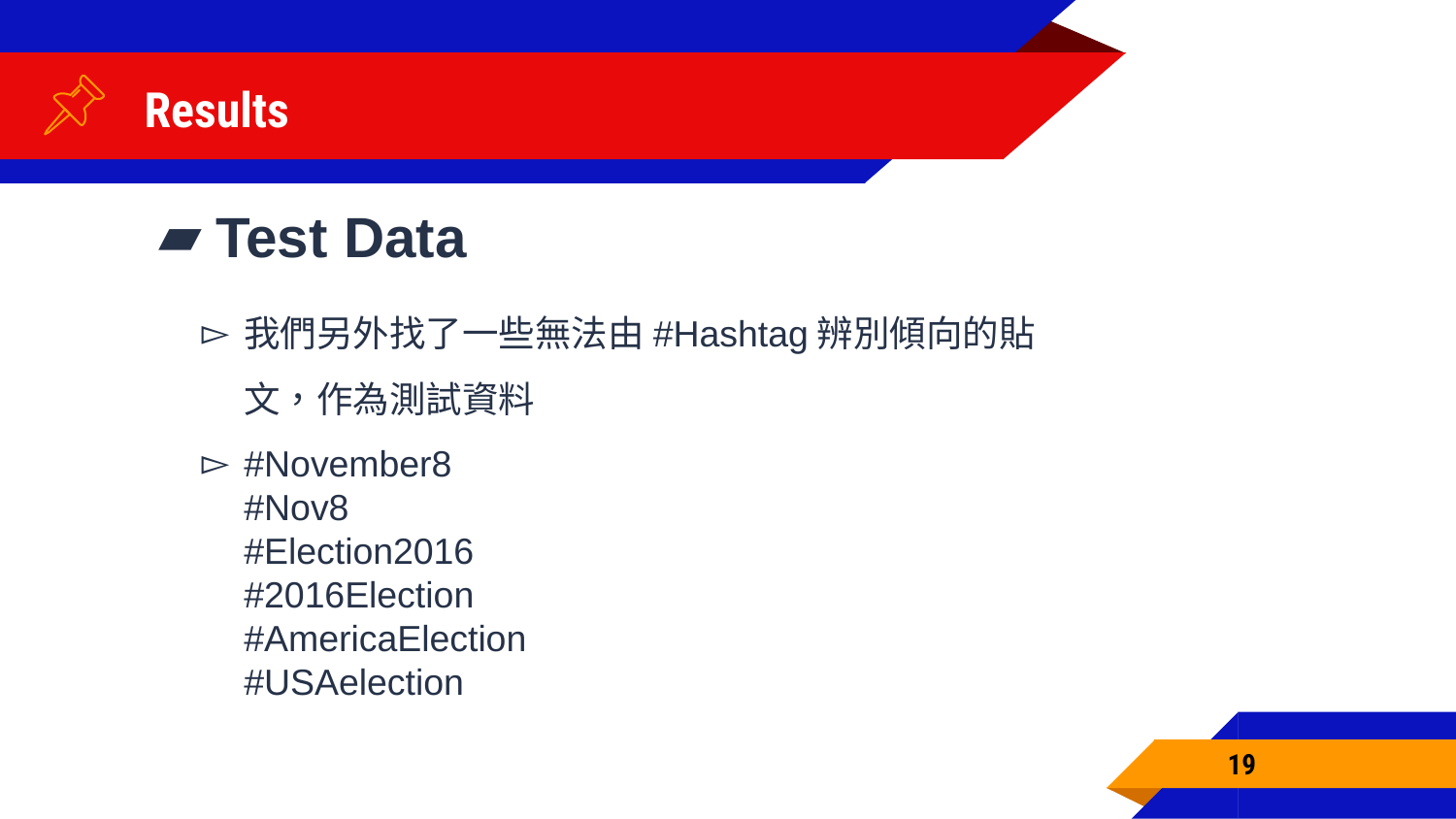

# Results

Test Data
我們另外找了一些無法由#Hashtag辨別傾向的貼文，作為測試資料
#November8
#Nov8
#Election2016
#2016Election
#AmericaElection
#USAelection

19